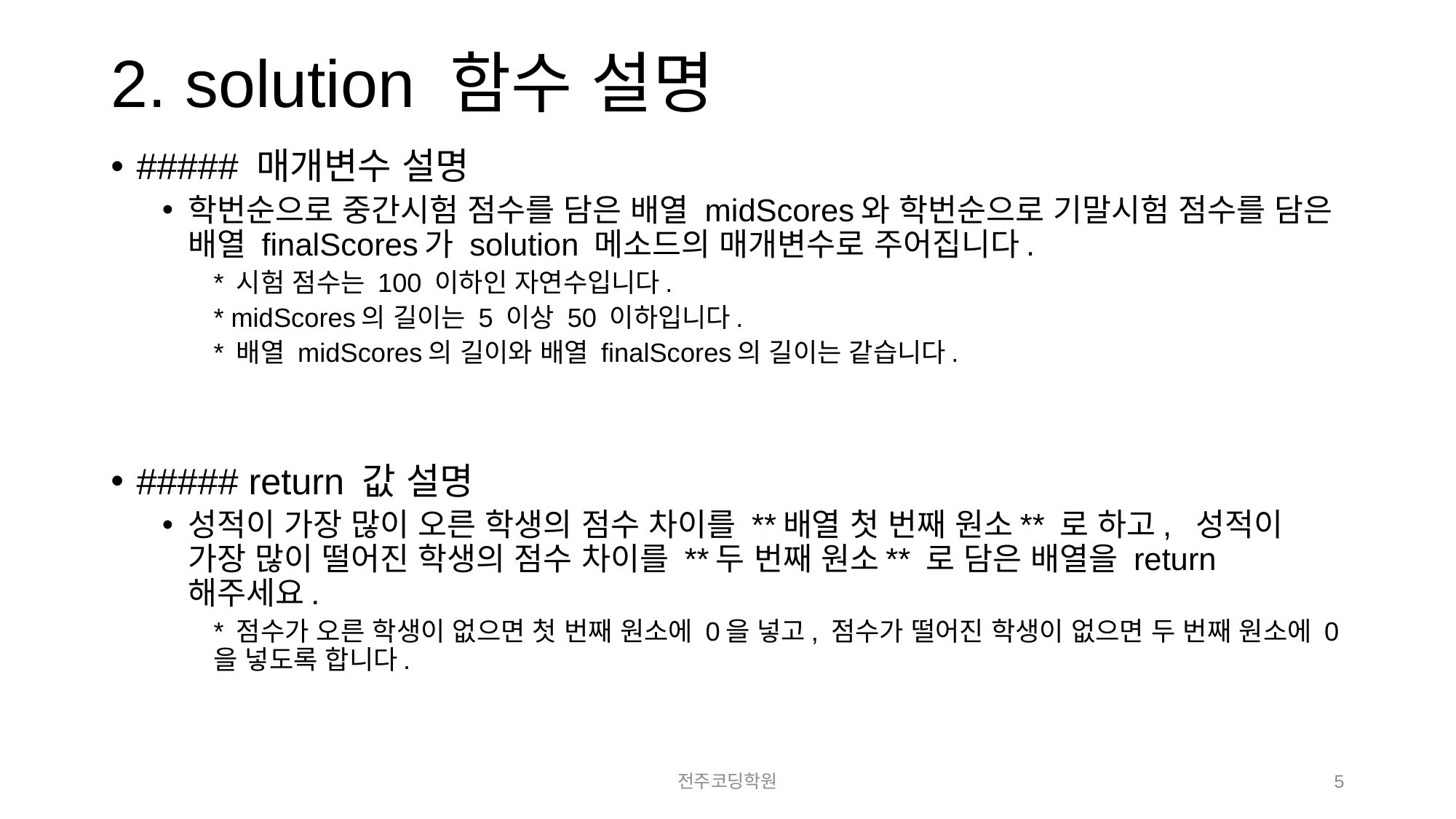

# 2. solution 함수 설명
##### 매개변수 설명
학번순으로 중간시험 점수를 담은 배열 midScores와 학번순으로 기말시험 점수를 담은 배열 finalScores가 solution 메소드의 매개변수로 주어집니다.
* 시험 점수는 100 이하인 자연수입니다.
* midScores의 길이는 5 이상 50 이하입니다.
* 배열 midScores의 길이와 배열 finalScores의 길이는 같습니다.

##### return 값 설명
성적이 가장 많이 오른 학생의 점수 차이를 **배열 첫 번째 원소** 로 하고,  성적이 가장 많이 떨어진 학생의 점수 차이를 **두 번째 원소** 로 담은 배열을 return 해주세요.
* 점수가 오른 학생이 없으면 첫 번째 원소에 0을 넣고, 점수가 떨어진 학생이 없으면 두 번째 원소에 0을 넣도록 합니다.
전주코딩학원
5